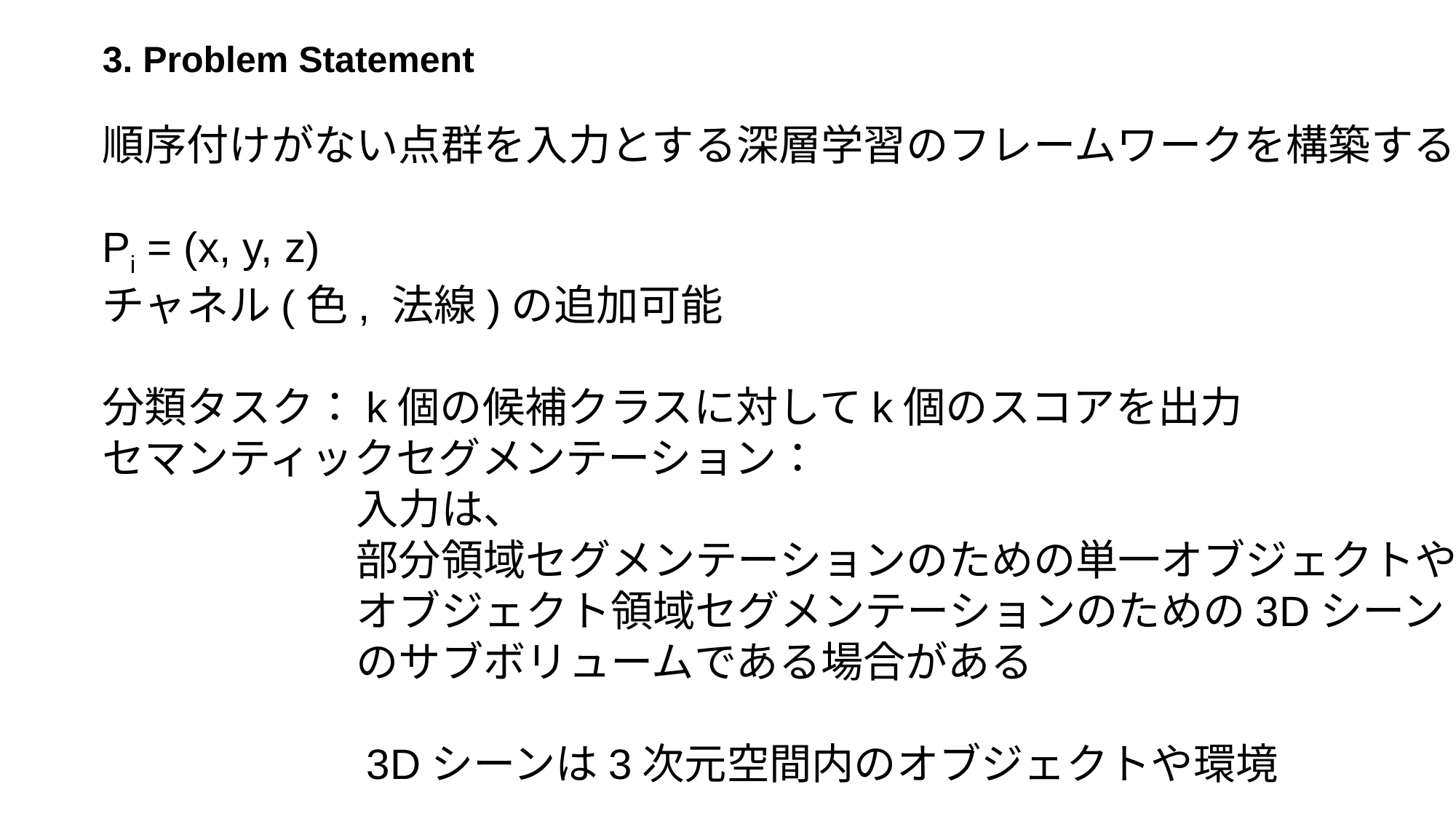

3. Problem Statement
順序付けがない点群を入力とする深層学習のフレームワークを構築する

Pi = (x, y, z)
チャネル(色, 法線)の追加可能

分類タスク：k個の候補クラスに対してk個のスコアを出力
セマンティックセグメンテーション：
　　　　　　入力は、
　　　　　　部分領域セグメンテーションのための単一オブジェクトや
　　　　　　オブジェクト領域セグメンテーションのための3Dシーン
　　　　　　のサブボリュームである場合がある

　　　　　　3Dシーンは3次元空間内のオブジェクトや環境